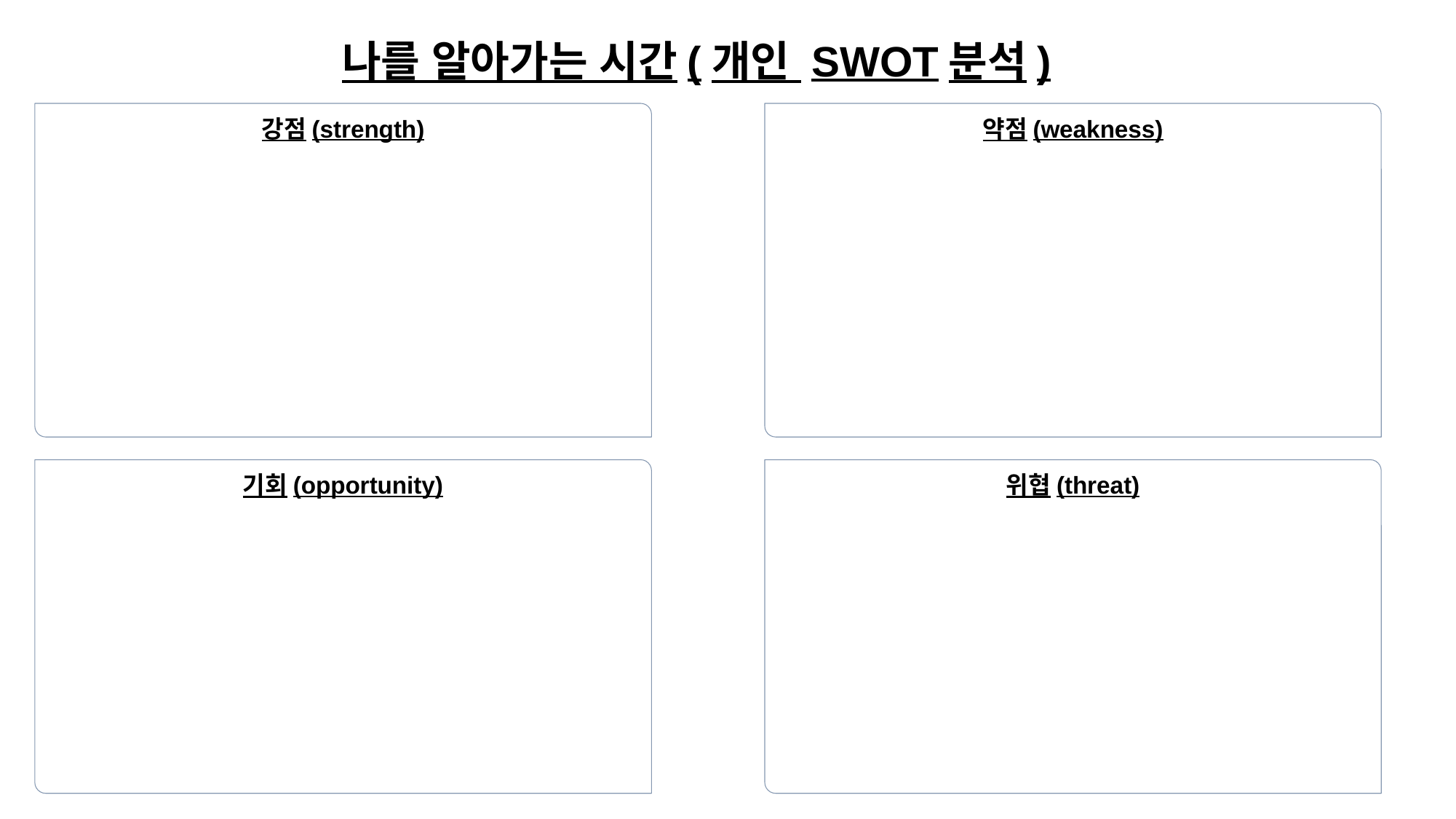

나를 알아가는 시간(개인 SWOT분석)
강점(strength)

약점(weakness)

기회(opportunity)

위협(threat)